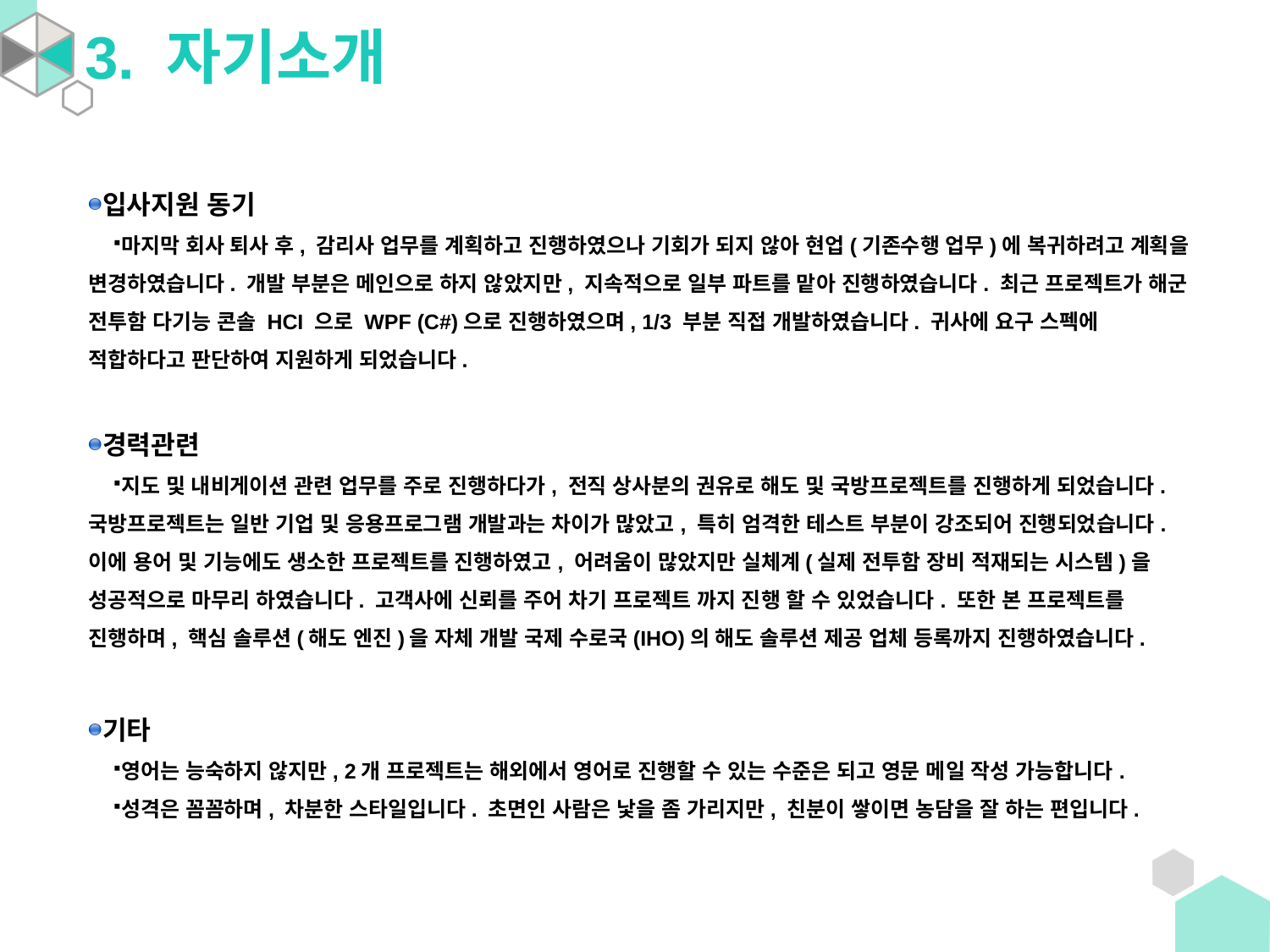

3. 자기소개
입사지원 동기
마지막 회사 퇴사 후, 감리사 업무를 계획하고 진행하였으나 기회가 되지 않아 현업(기존수행 업무)에 복귀하려고 계획을 변경하였습니다. 개발 부분은 메인으로 하지 않았지만, 지속적으로 일부 파트를 맡아 진행하였습니다. 최근 프로젝트가 해군 전투함 다기능 콘솔 HCI 으로 WPF (C#)으로 진행하였으며, 1/3 부분 직접 개발하였습니다. 귀사에 요구 스펙에 적합하다고 판단하여 지원하게 되었습니다.

경력관련
지도 및 내비게이션 관련 업무를 주로 진행하다가, 전직 상사분의 권유로 해도 및 국방프로젝트를 진행하게 되었습니다. 국방프로젝트는 일반 기업 및 응용프로그램 개발과는 차이가 많았고, 특히 엄격한 테스트 부분이 강조되어 진행되었습니다. 이에 용어 및 기능에도 생소한 프로젝트를 진행하였고, 어려움이 많았지만 실체계(실제 전투함 장비 적재되는 시스템)을 성공적으로 마무리 하였습니다. 고객사에 신뢰를 주어 차기 프로젝트 까지 진행 할 수 있었습니다. 또한 본 프로젝트를 진행하며, 핵심 솔루션(해도 엔진)을 자체 개발 국제 수로국(IHO)의 해도 솔루션 제공 업체 등록까지 진행하였습니다.

기타
영어는 능숙하지 않지만, 2개 프로젝트는 해외에서 영어로 진행할 수 있는 수준은 되고 영문 메일 작성 가능합니다.
성격은 꼼꼼하며, 차분한 스타일입니다. 초면인 사람은 낯을 좀 가리지만, 친분이 쌓이면 농담을 잘 하는 편입니다.